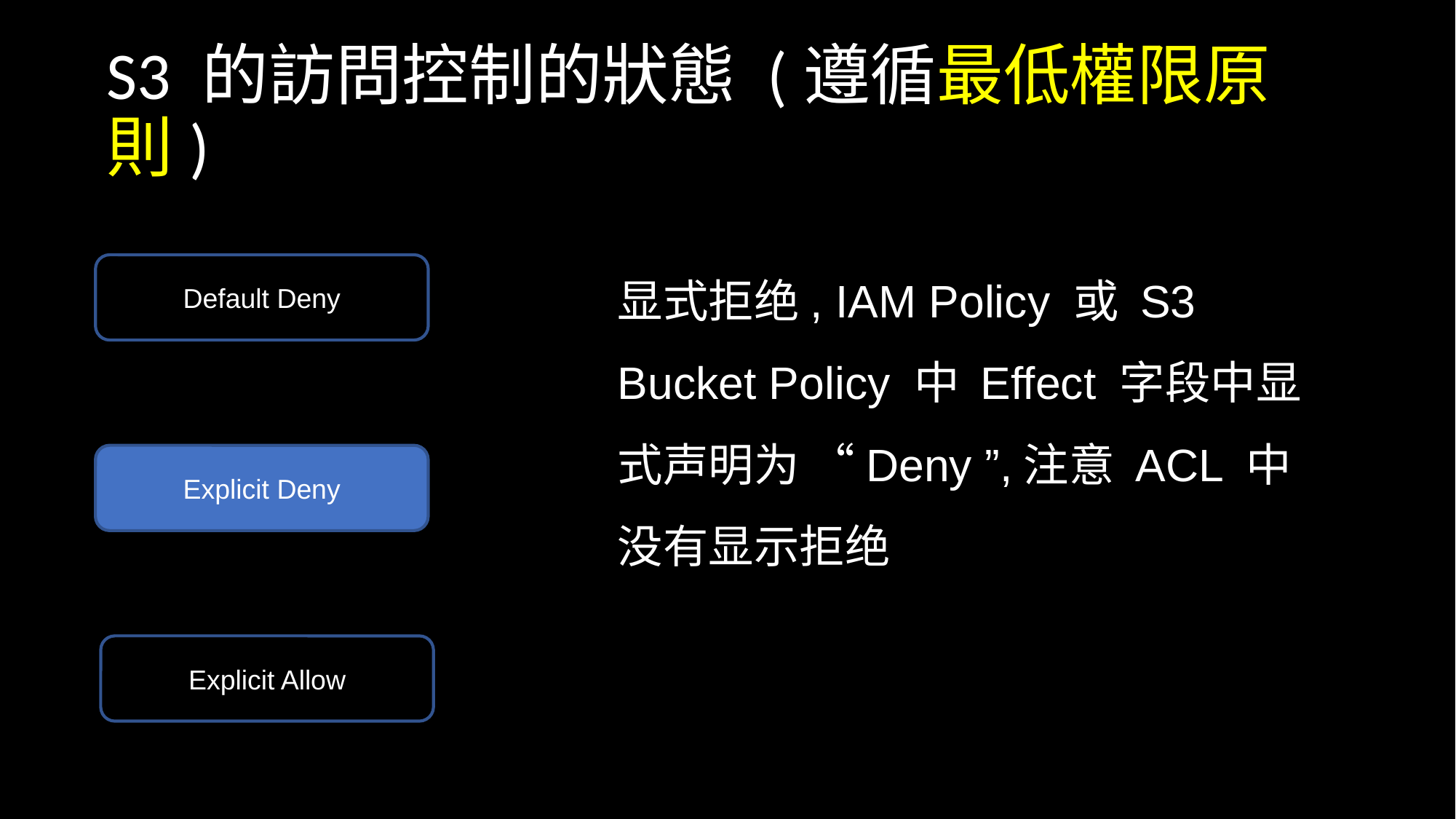

S3 的訪問控制的狀態 (遵循最低權限原則)
显式拒绝, IAM Policy 或 S3 Bucket Policy 中 Effect 字段中显式声明为 “Deny ”,注意 ACL 中没有显示拒绝
Default Deny
Explicit Deny
Explicit Allow